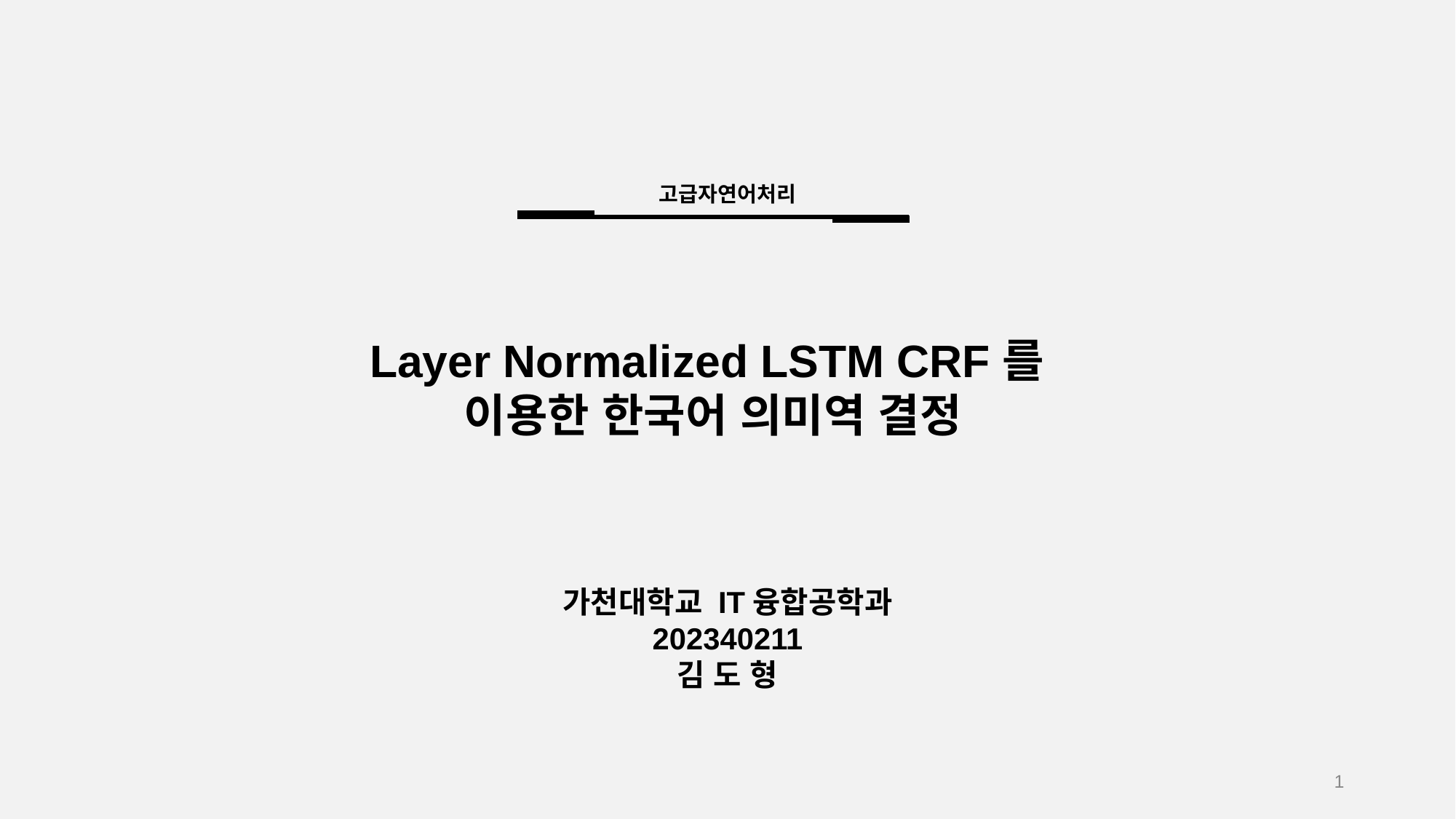

고급자연어처리

Layer Normalized LSTM CRF를
이용한 한국어 의미역 결정
가천대학교 IT융합공학과
202340211
김 도 형
1